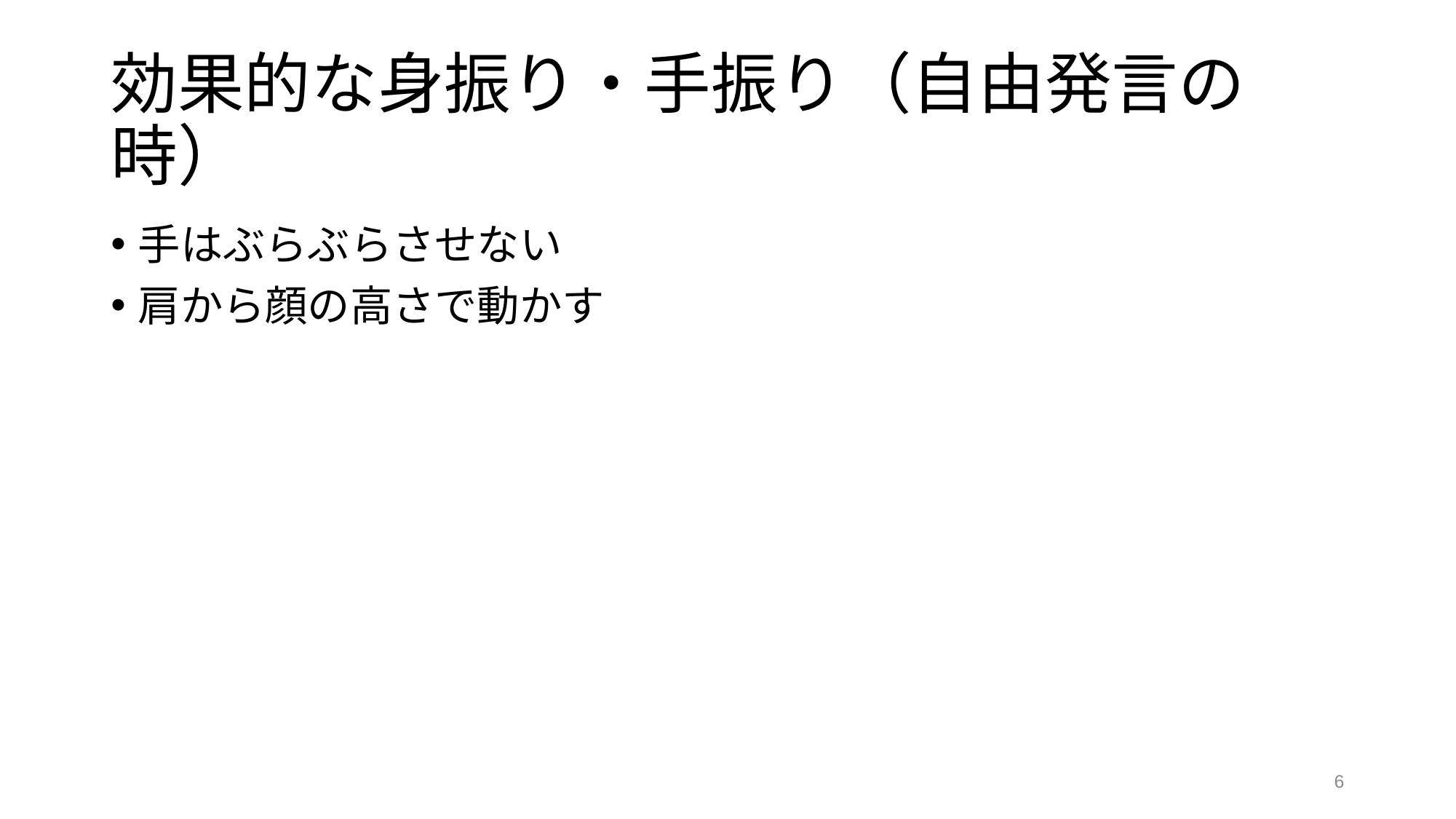

# 効果的な身振り・手振り（自由発言の時）
手はぶらぶらさせない
肩から顔の高さで動かす

6